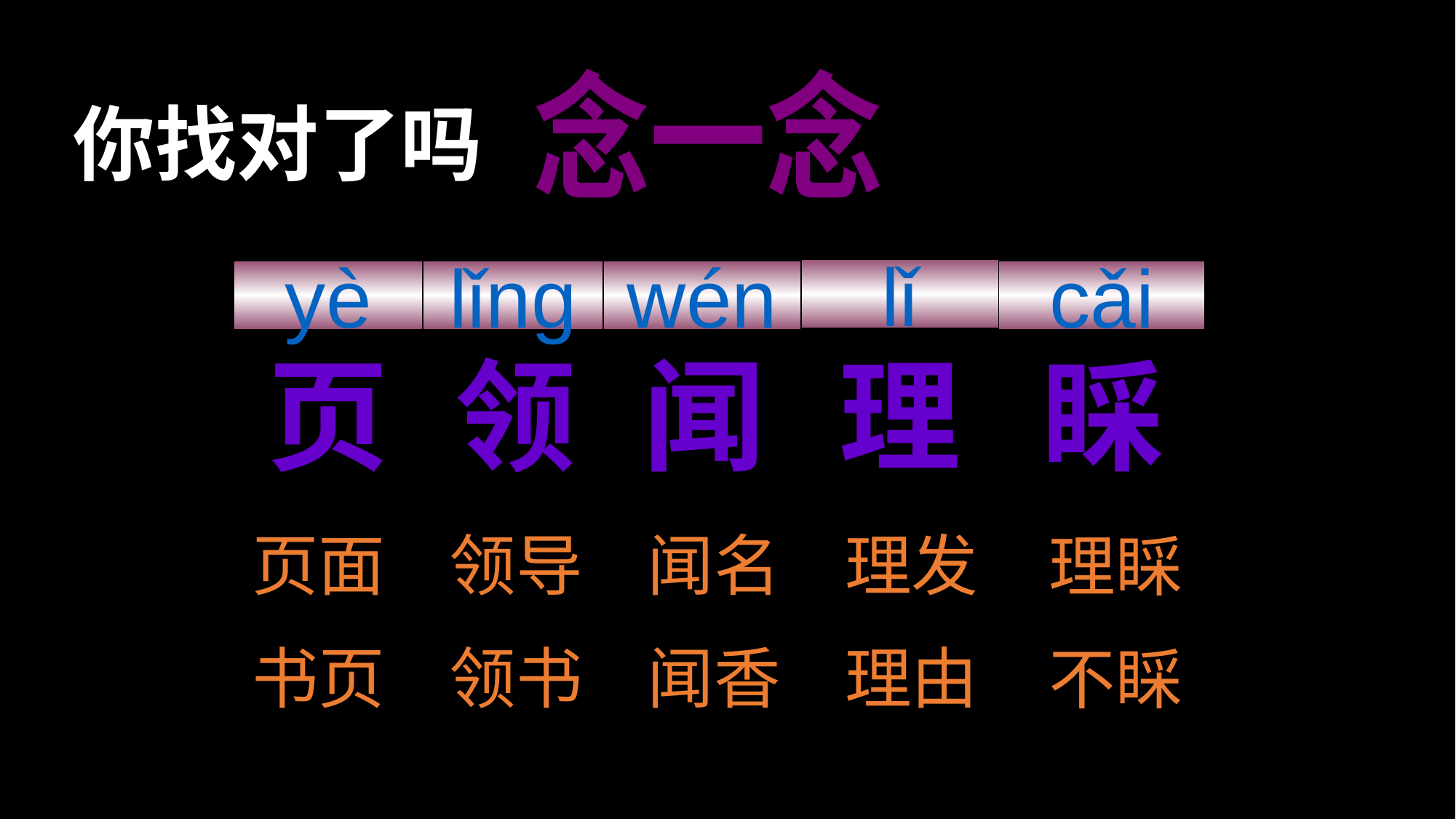

念一念
你找对了吗
lǐ
yè
lǐng
wén
cǎi
| 页 | 领 | 闻 | 理 | 睬 |
| --- | --- | --- | --- | --- |
页面
书页
领导
领书
闻名
闻香
理发
理由
理睬
不睬